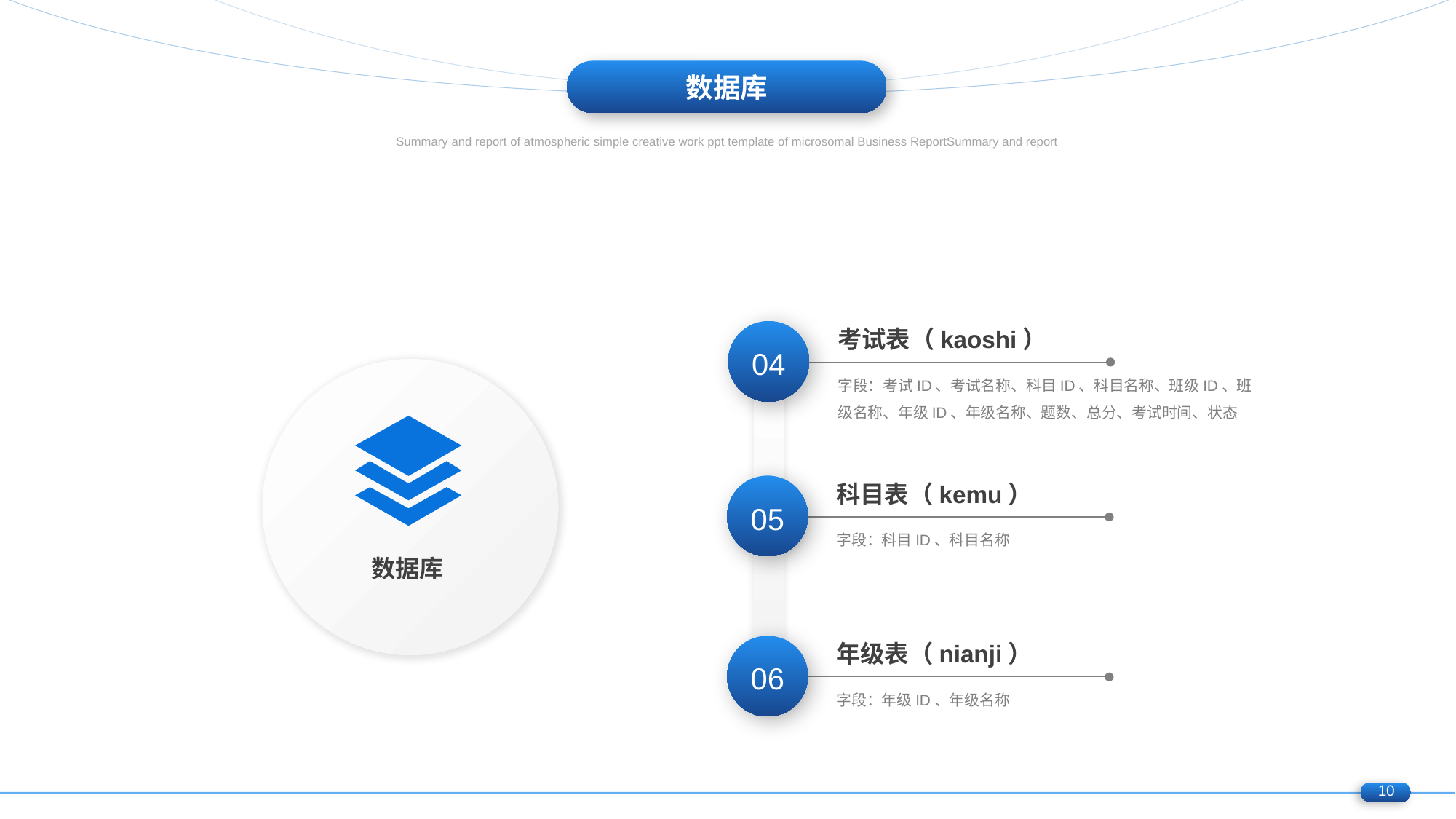

数据库
考试表（kaoshi）

04

字段：考试ID、考试名称、科目ID、科目名称、班级ID、班级名称、年级ID、年级名称、题数、总分、考试时间、状态

科目表（kemu）

05
字段：科目ID、科目名称
数据库
年级表（nianji）

06
字段：年级ID、年级名称